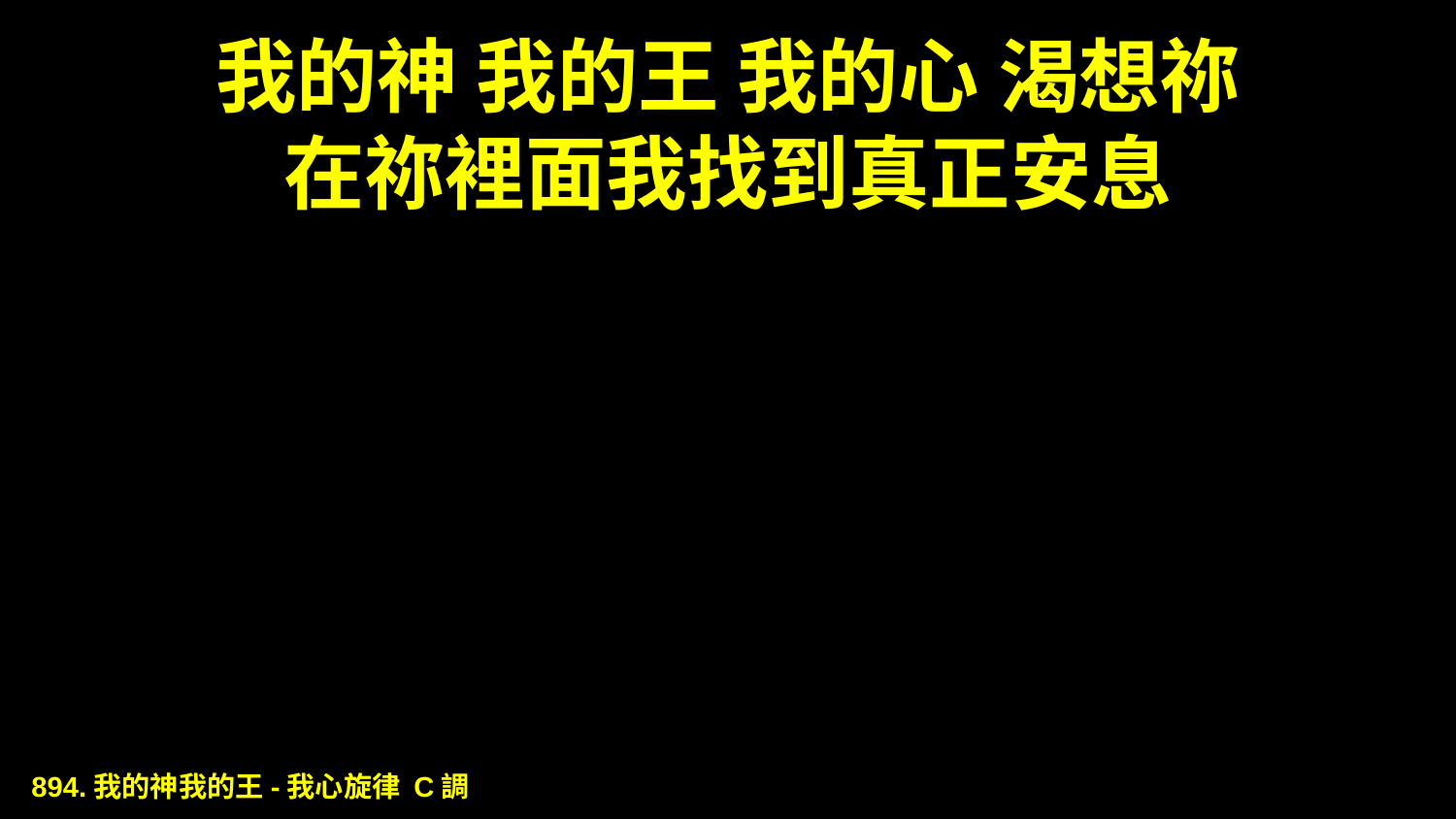

# 我的神 我的王 我的心 渴想祢 在祢裡面我找到真正安息
894.我的神我的王-我心旋律 C調